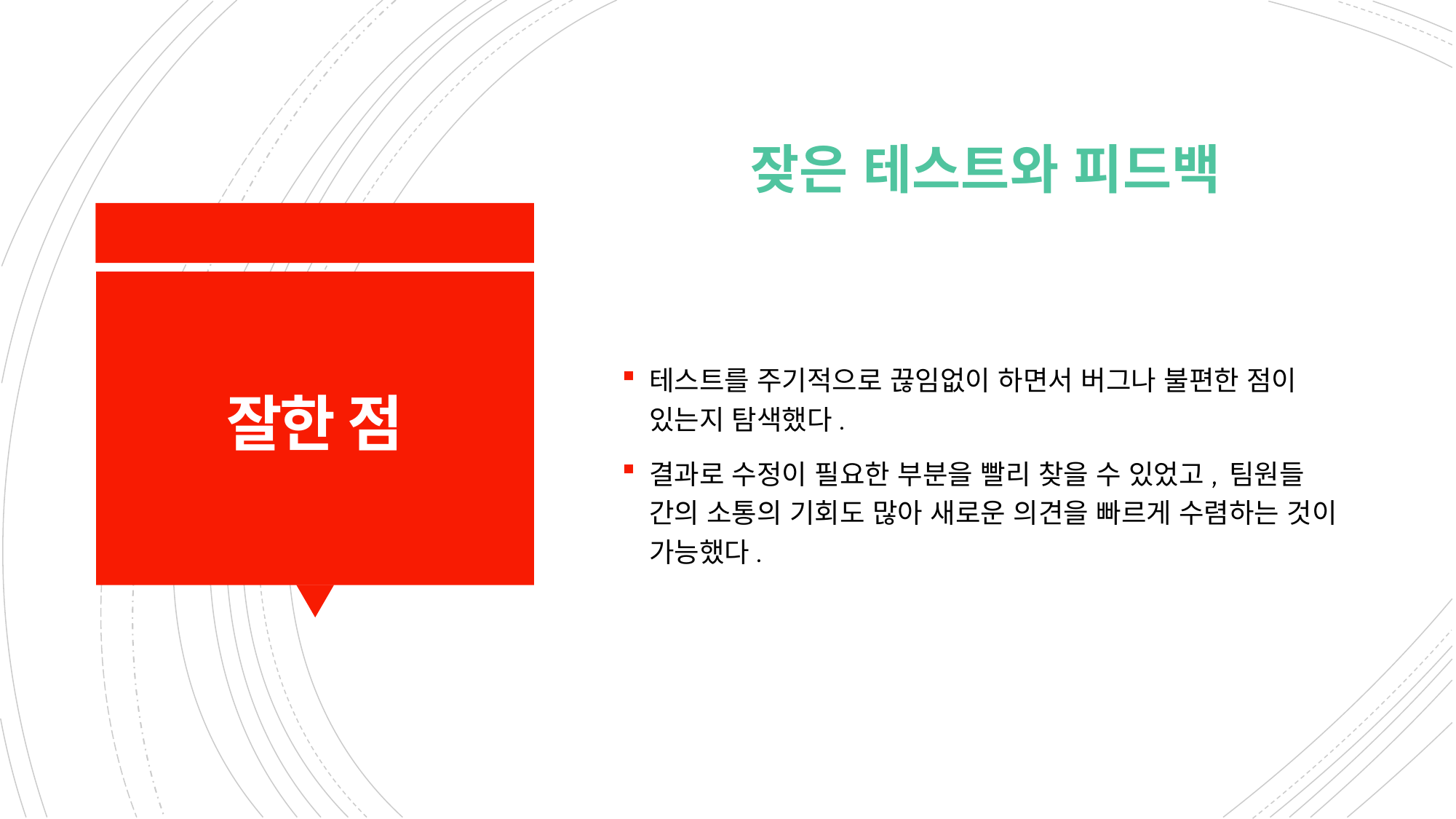

잦은 테스트와 피드백
테스트를 주기적으로 끊임없이 하면서 버그나 불편한 점이 있는지 탐색했다.
결과로 수정이 필요한 부분을 빨리 찾을 수 있었고, 팀원들 간의 소통의 기회도 많아 새로운 의견을 빠르게 수렴하는 것이 가능했다.
# 잘한 점